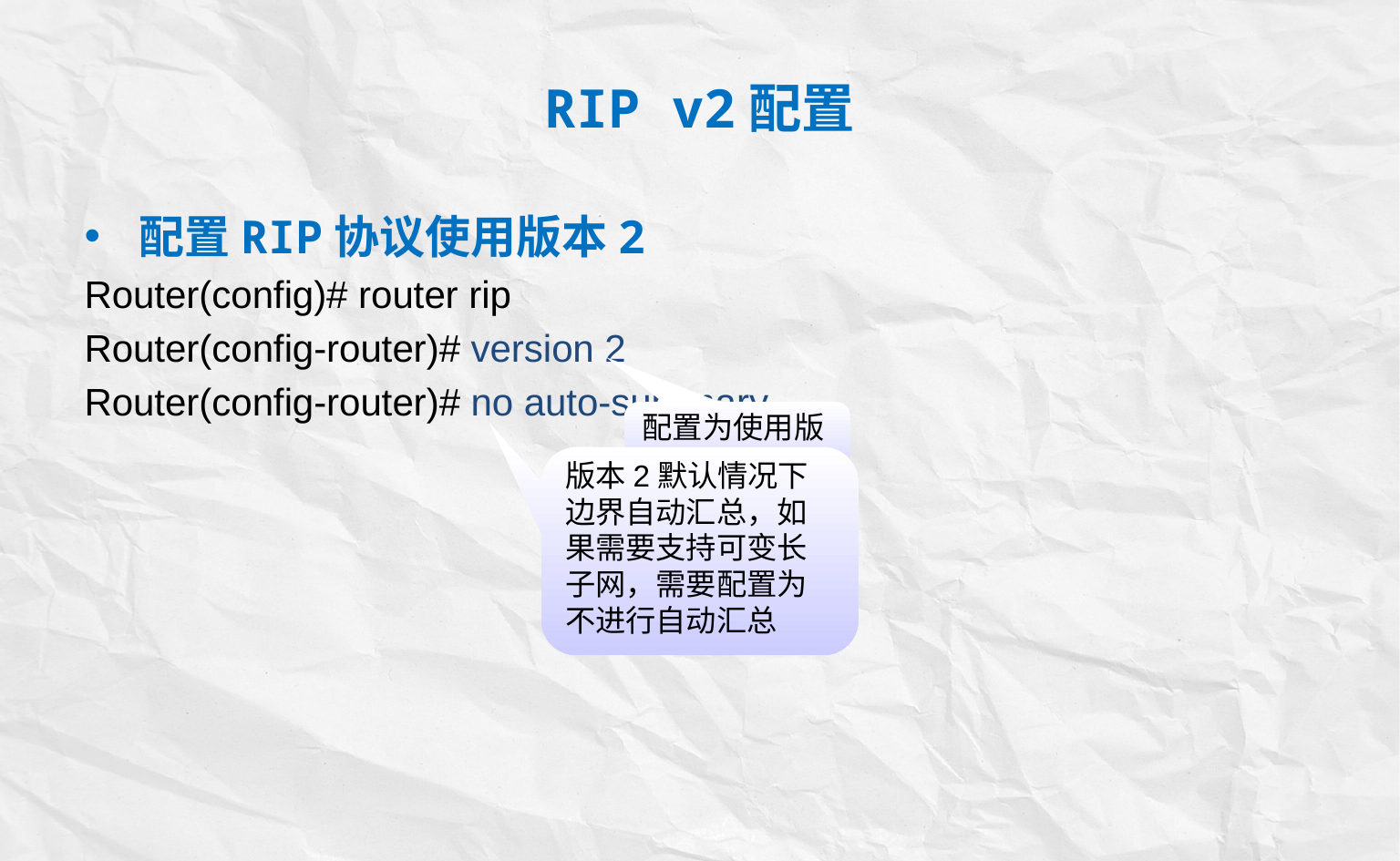

# RIP v2配置
配置RIP协议使用版本2
Router(config)# router rip
Router(config-router)# version 2
Router(config-router)# no auto-summary

配置为使用版本2
版本2默认情况下边界自动汇总，如果需要支持可变长子网，需要配置为不进行自动汇总

46